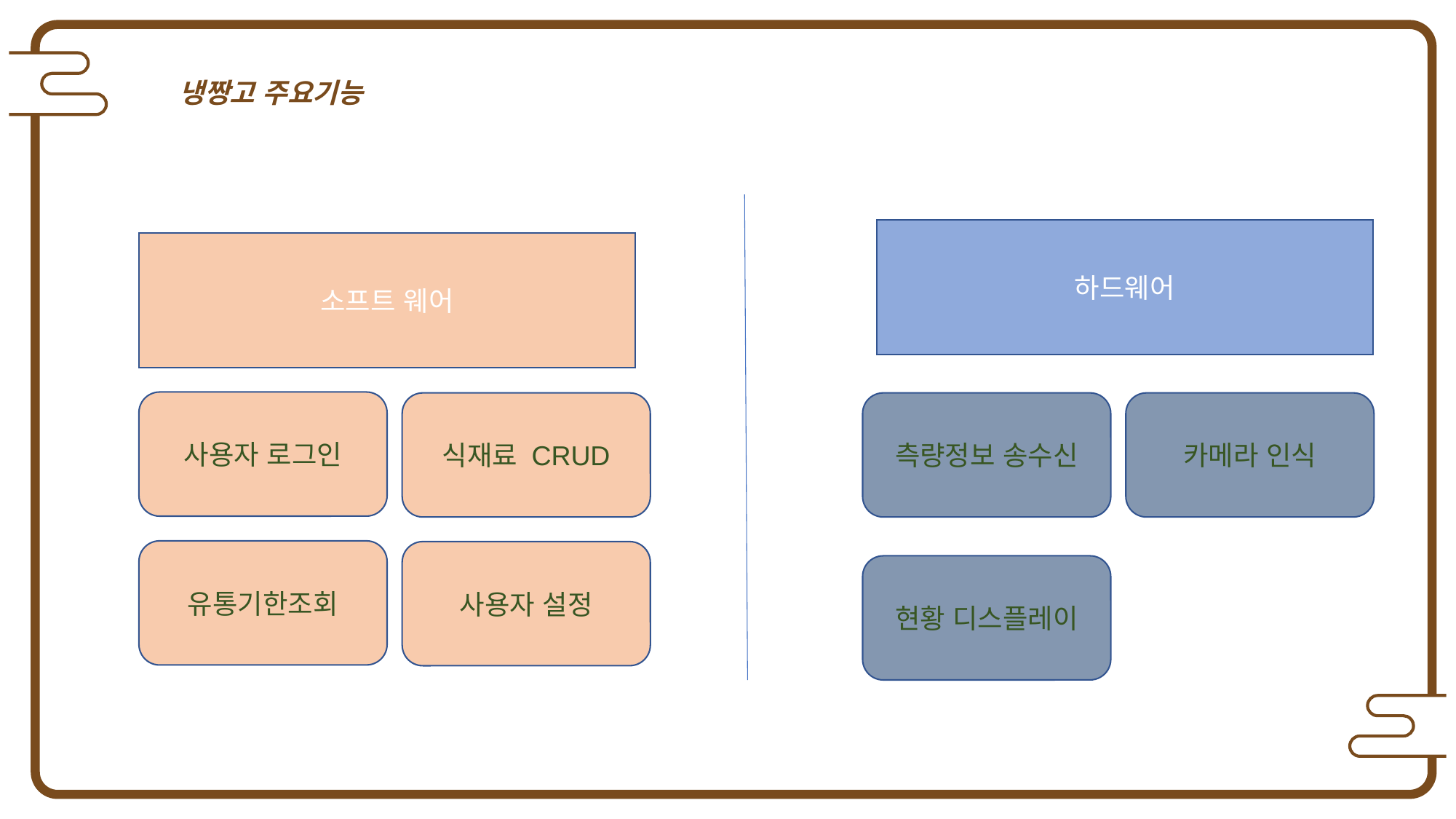

냉짱고 주요기능
하드웨어
소프트 웨어
사용자 로그인
식재료 CRUD
측량정보 송수신
카메라 인식
유통기한조회
사용자 설정
현황 디스플레이